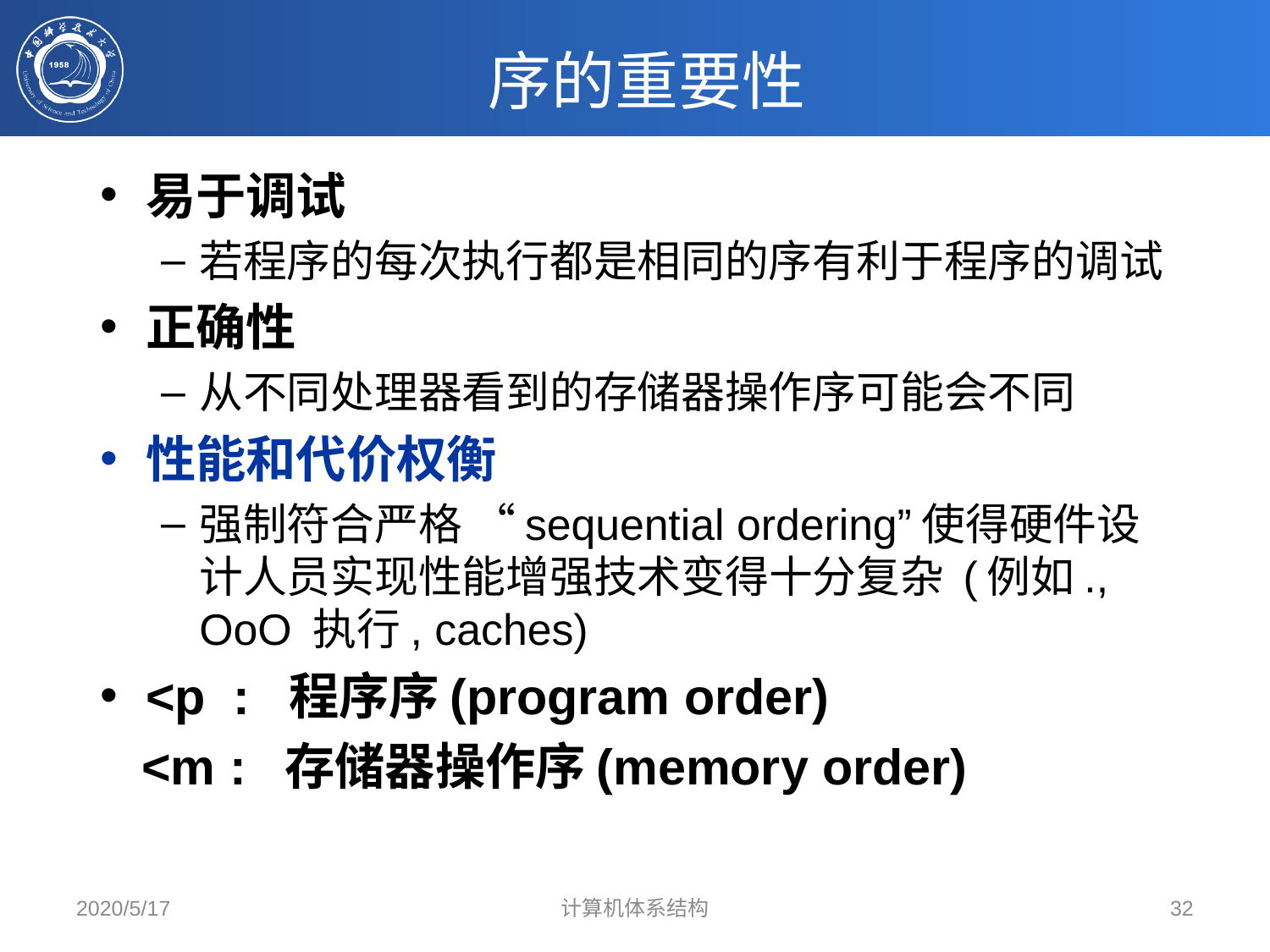

# 序的重要性
易于调试
若程序的每次执行都是相同的序有利于程序的调试
正确性
从不同处理器看到的存储器操作序可能会不同
性能和代价权衡
强制符合严格 “sequential ordering”使得硬件设计人员实现性能增强技术变得十分复杂 (例如., OoO 执行, caches)
<p  :  程序序(program order)
   <m :  存储器操作序(memory order)

2020/5/17
计算机体系结构
32